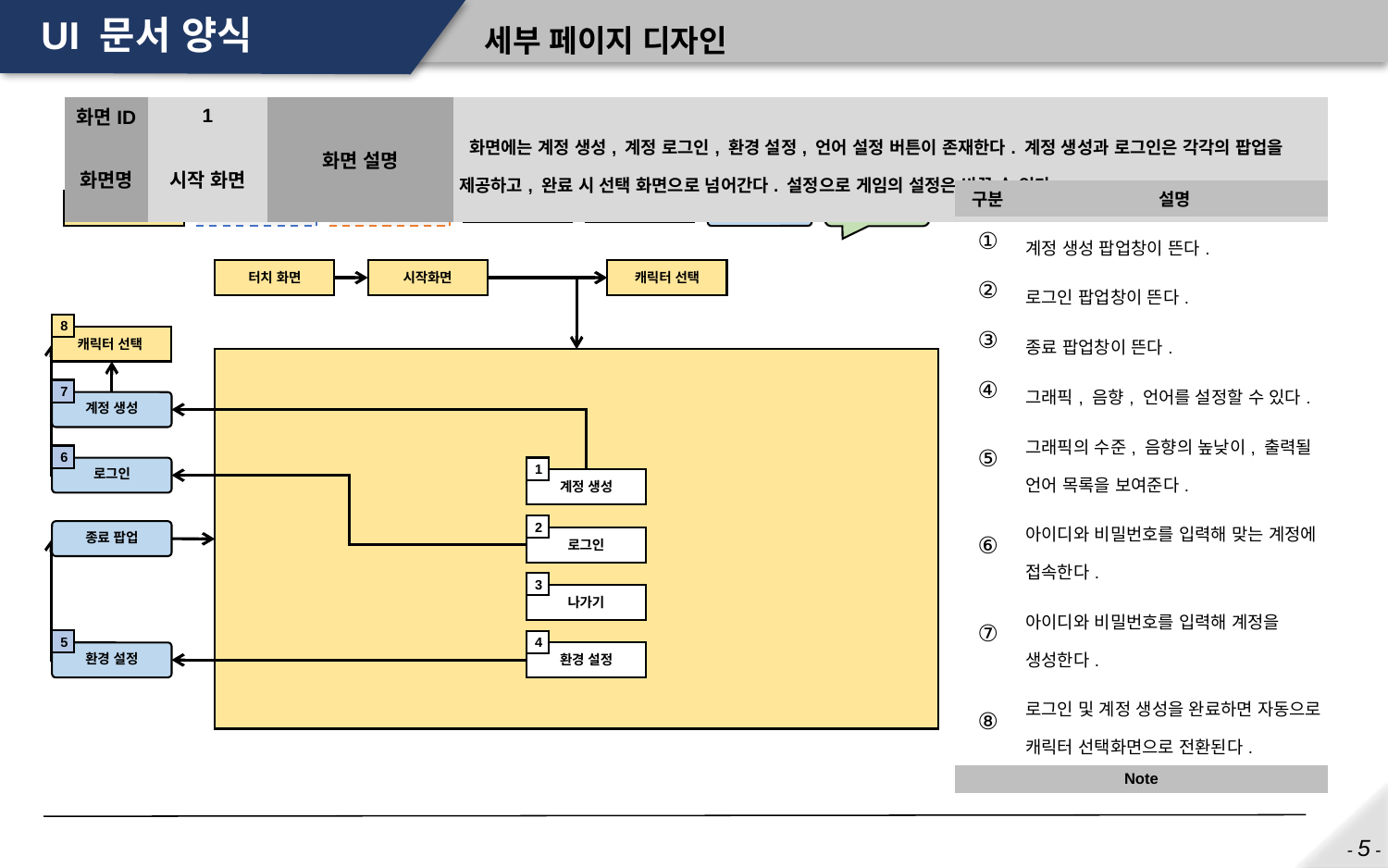

# UI 문서 양식
세부 페이지 디자인
| 화면ID | 1 | 화면 설명 | 화면에는 계정 생성, 계정 로그인, 환경 설정, 언어 설정 버튼이 존재한다. 계정 생성과 로그인은 각각의 팝업을 제공하고, 완료 시 선택 화면으로 넘어간다. 설정으로 게임의 설정은 바꿀 수 있다. |
| --- | --- | --- | --- |
| 화면명 | 시작 화면 |  |  |
| 구분 | 설명 |
| --- | --- |
| ① | 계정 생성 팝업창이 뜬다. |
| ② | 로그인 팝업창이 뜬다. |
| ③ | 종료 팝업창이 뜬다. |
| ④ | 그래픽, 음향, 언어를 설정할 수 있다. |
| ⑤ | 그래픽의 수준, 음향의 높낮이, 출력될 언어 목록을 보여준다. |
| ⑥ | 아이디와 비밀번호를 입력해 맞는 계정에 접속한다. |
| ⑦ | 아이디와 비밀번호를 입력해 계정을 생성한다. |
| ⑧ | 로그인 및 계정 생성을 완료하면 자동으로 캐릭터 선택화면으로 전환된다. |
| Note |  |
|  |  |
터치 화면
시작화면
캐릭터 선택
8
캐릭터 선택

7
계정 생성
6
로그인
1
계정 생성
2
로그인
종료 팝업
3
나가기
5
환경 설정
4
환경 설정